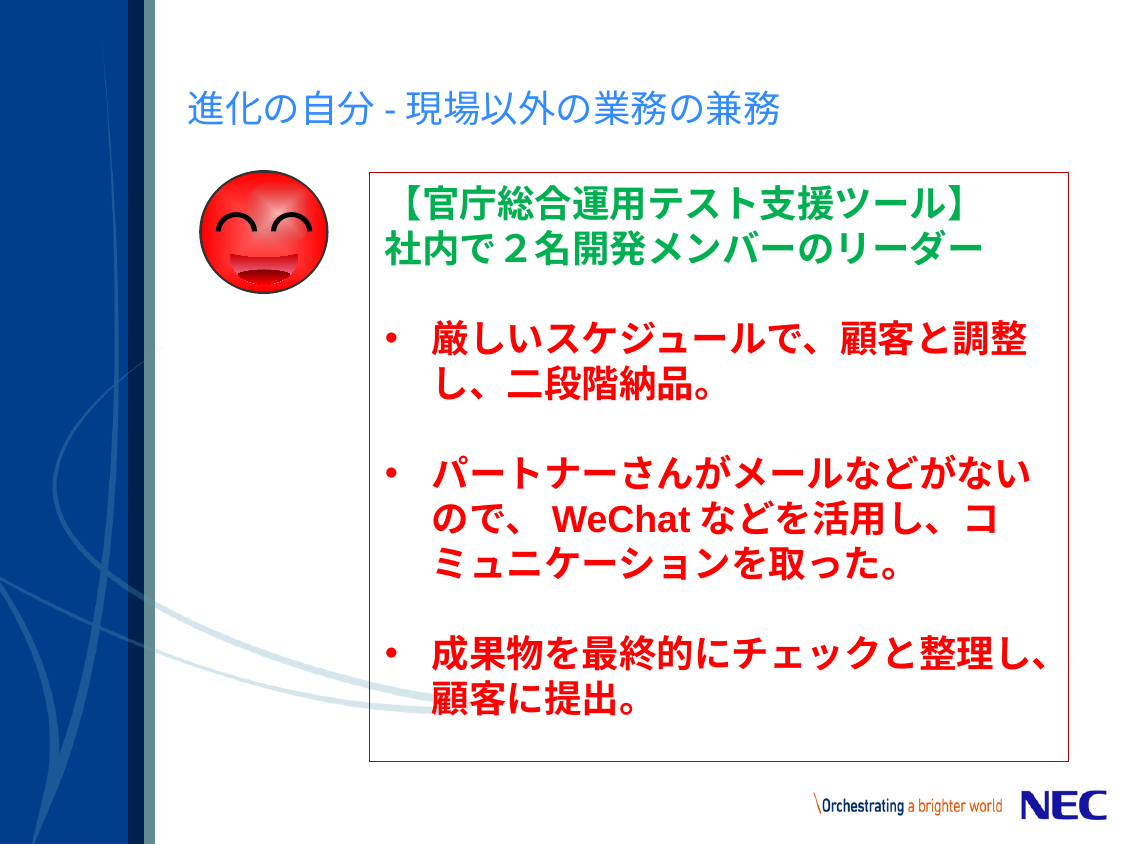

# 進化の自分-現場以外の業務の兼務

【官庁総合運用テスト支援ツール】
社内で２名開発メンバーのリーダー

厳しいスケジュールで、顧客と調整し、二段階納品。

パートナーさんがメールなどがないので、WeChatなどを活用し、コミュニケーションを取った。

成果物を最終的にチェックと整理し、顧客に提出。